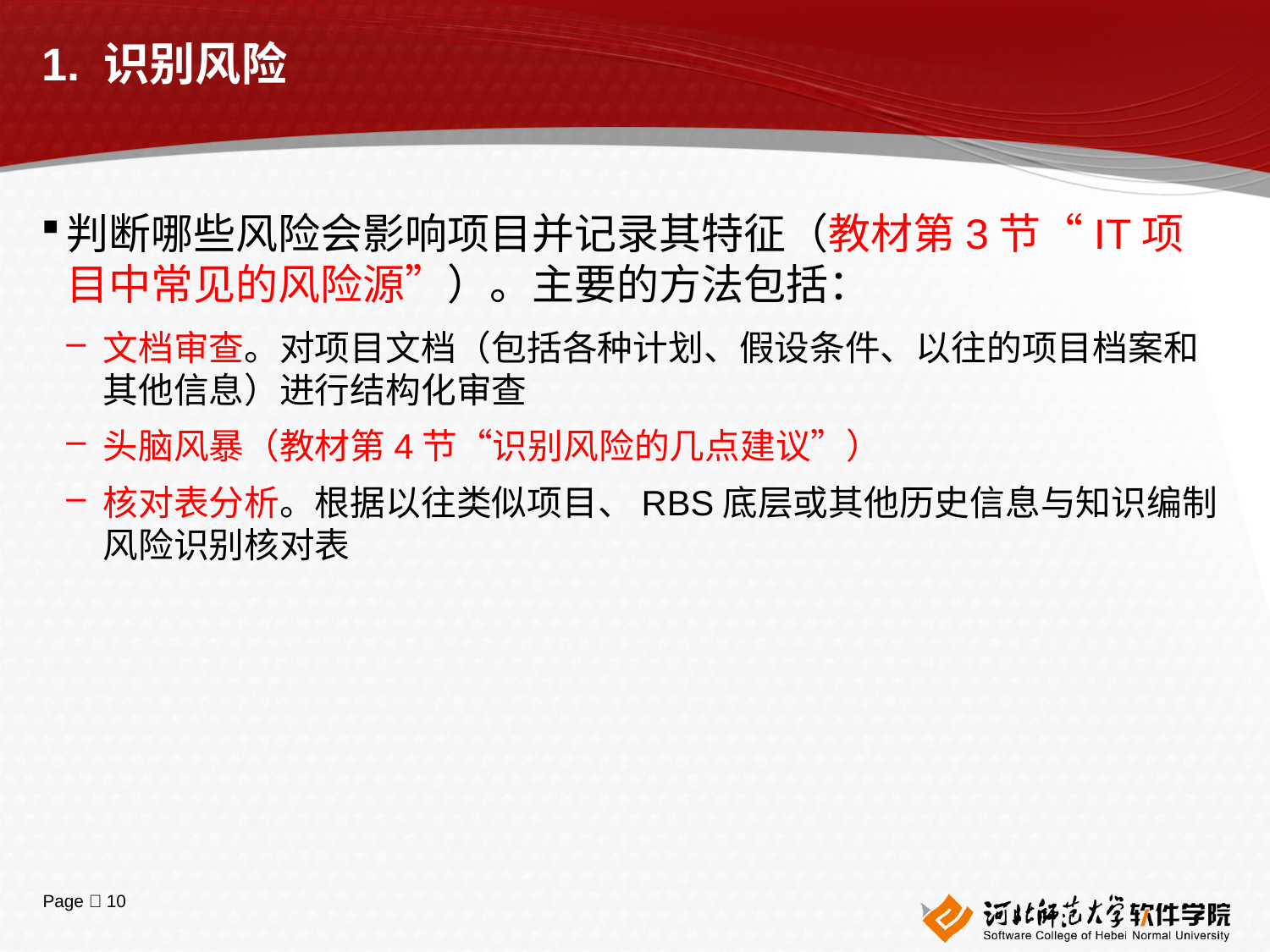

# 1. 识别风险
判断哪些风险会影响项目并记录其特征（教材第3节“IT项目中常见的风险源”）。主要的方法包括：
文档审查。对项目文档（包括各种计划、假设条件、以往的项目档案和其他信息）进行结构化审查
头脑风暴（教材第4节“识别风险的几点建议”）
核对表分析。根据以往类似项目、RBS底层或其他历史信息与知识编制风险识别核对表